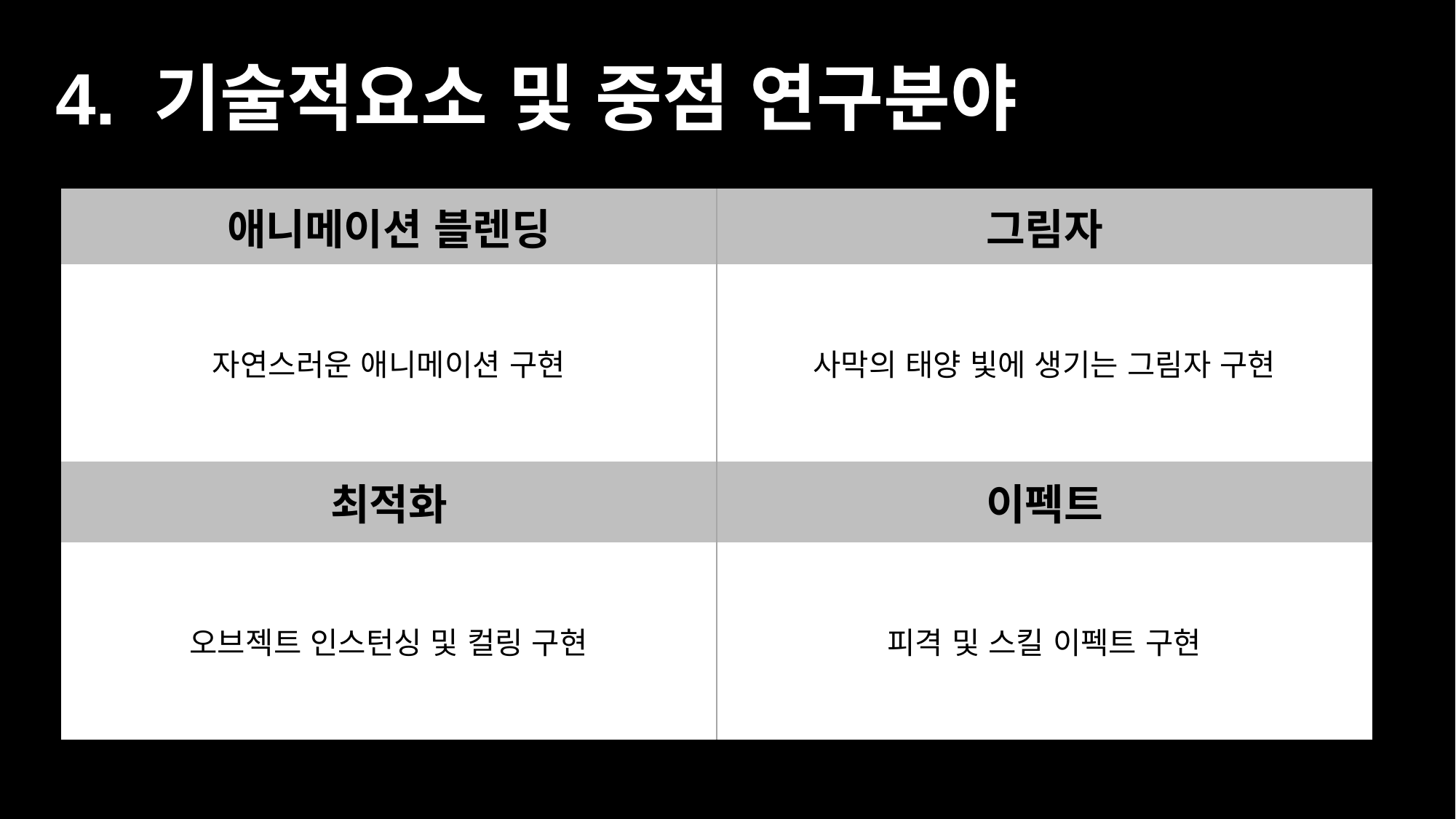

4. 기술적요소 및 중점 연구분야
| 애니메이션 블렌딩 | 그림자 |
| --- | --- |
| 자연스러운 애니메이션 구현 | 사막의 태양 빛에 생기는 그림자 구현 |
| 최적화 | 이펙트 |
| 오브젝트 인스턴싱 및 컬링 구현 | 피격 및 스킬 이펙트 구현 |